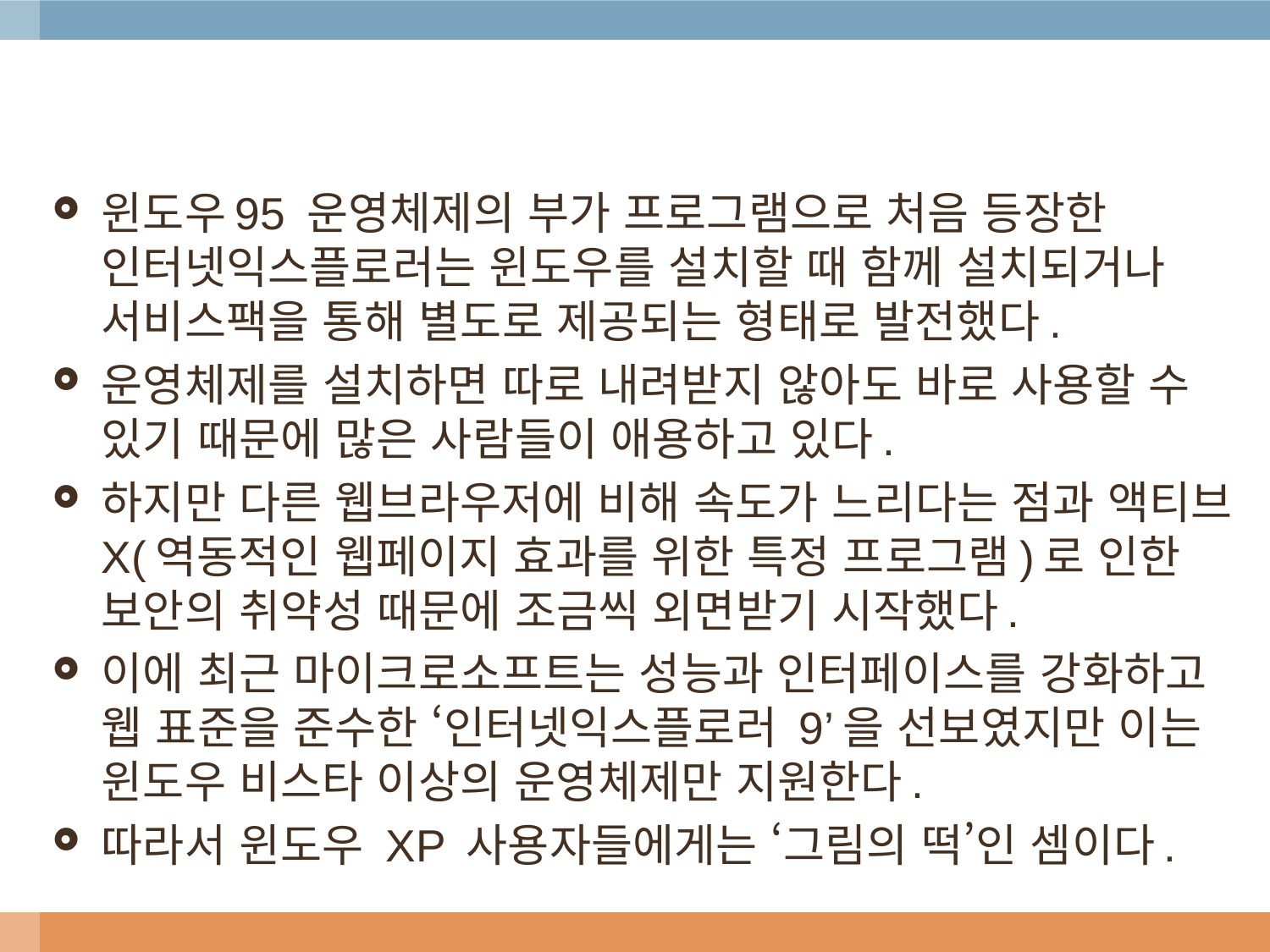

#
윈도우95 운영체제의 부가 프로그램으로 처음 등장한 인터넷익스플로러는 윈도우를 설치할 때 함께 설치되거나 서비스팩을 통해 별도로 제공되는 형태로 발전했다.
운영체제를 설치하면 따로 내려받지 않아도 바로 사용할 수 있기 때문에 많은 사람들이 애용하고 있다.
하지만 다른 웹브라우저에 비해 속도가 느리다는 점과 액티브X(역동적인 웹페이지 효과를 위한 특정 프로그램)로 인한 보안의 취약성 때문에 조금씩 외면받기 시작했다.
이에 최근 마이크로소프트는 성능과 인터페이스를 강화하고 웹 표준을 준수한 ‘인터넷익스플로러 9’을 선보였지만 이는 윈도우 비스타 이상의 운영체제만 지원한다.
따라서 윈도우 XP 사용자들에게는 ‘그림의 떡’인 셈이다.